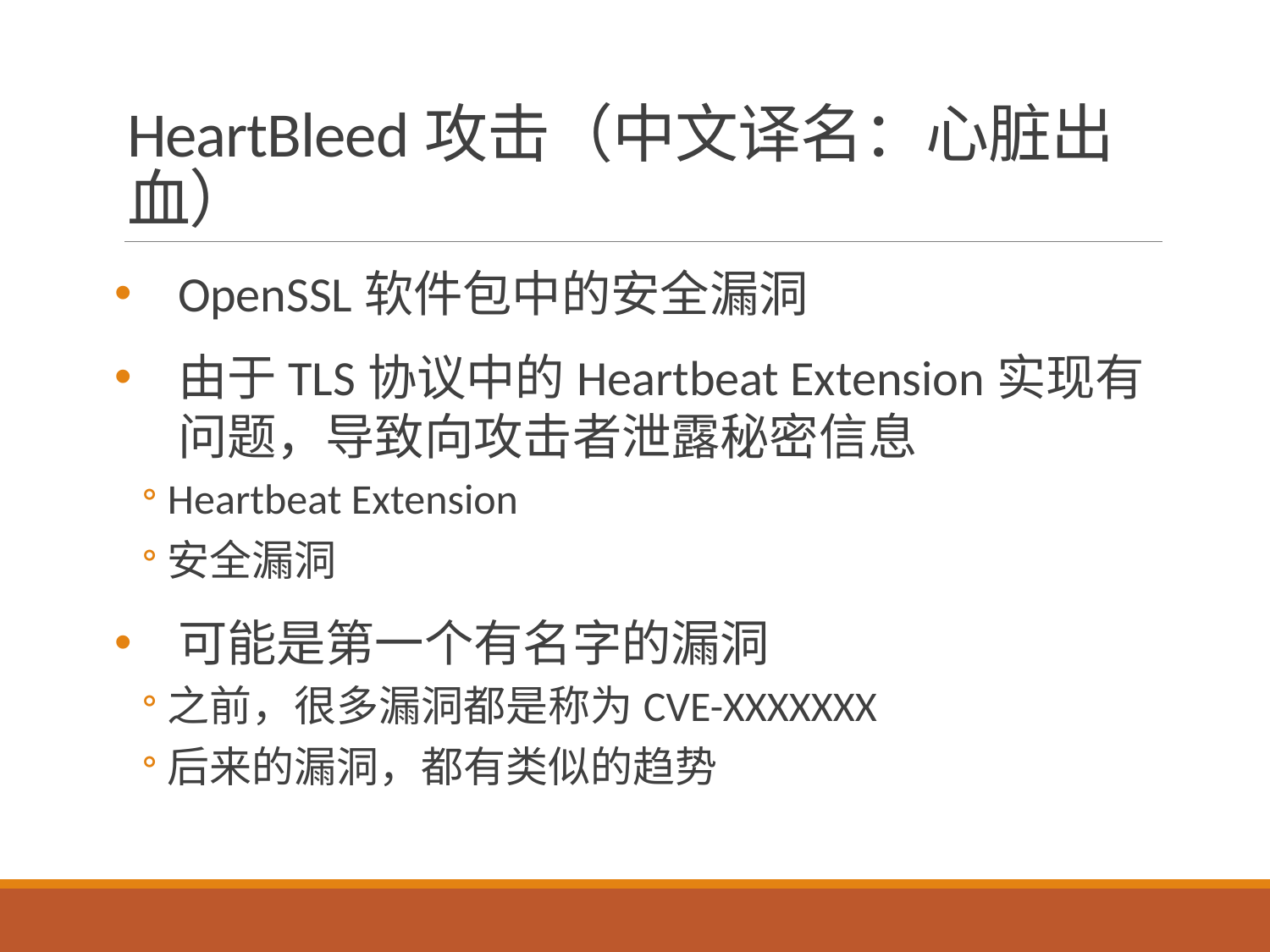

# HeartBleed攻击（中文译名：心脏出血）
OpenSSL软件包中的安全漏洞
由于TLS协议中的Heartbeat Extension实现有问题，导致向攻击者泄露秘密信息
Heartbeat Extension
安全漏洞
可能是第一个有名字的漏洞
之前，很多漏洞都是称为CVE-XXXXXXX
后来的漏洞，都有类似的趋势
68